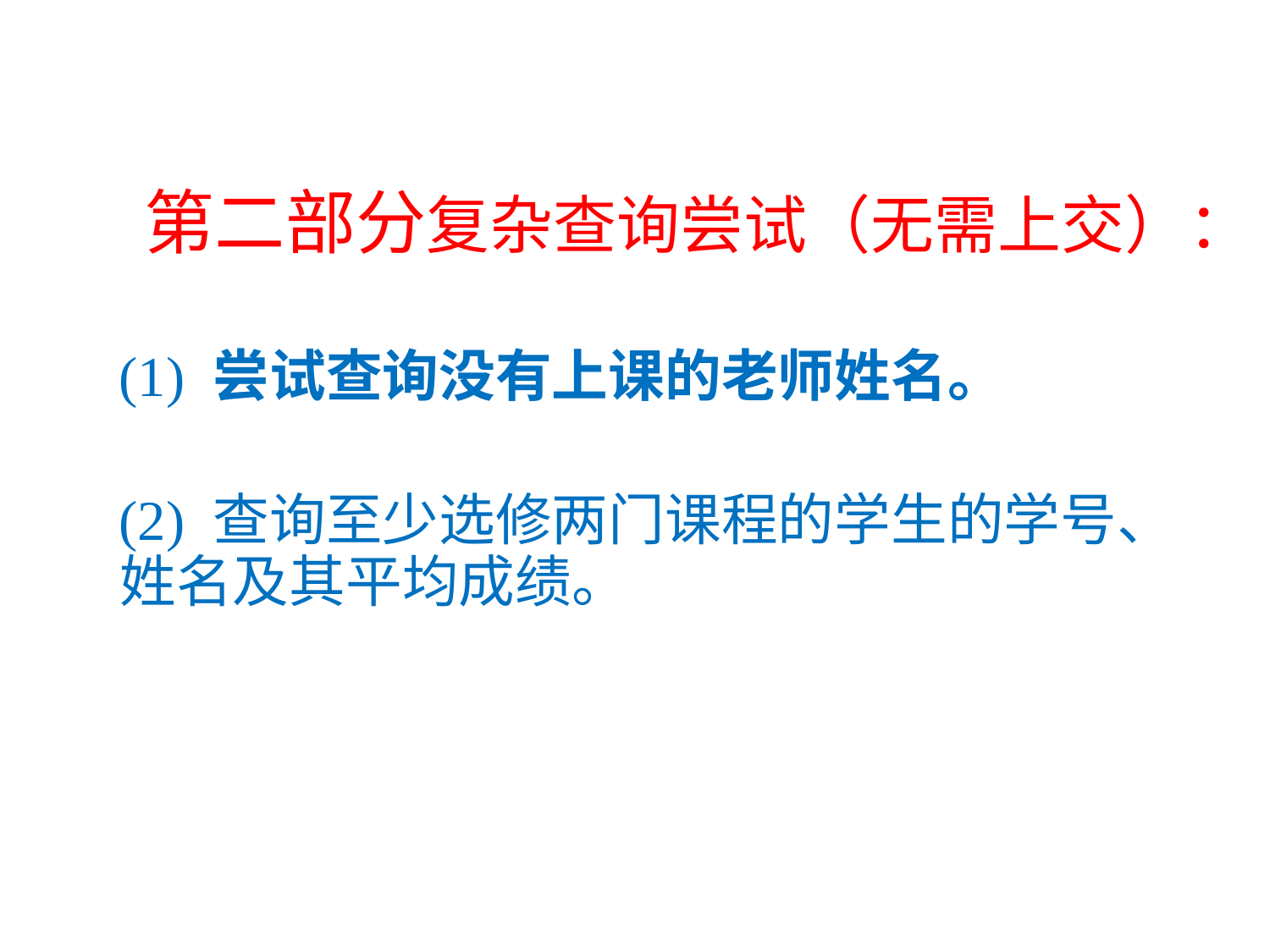

第二部分复杂查询尝试（无需上交）：

     (1) 尝试查询没有上课的老师姓名。

     (2) 查询至少选修两门课程的学生的学号、姓名及其平均成绩。